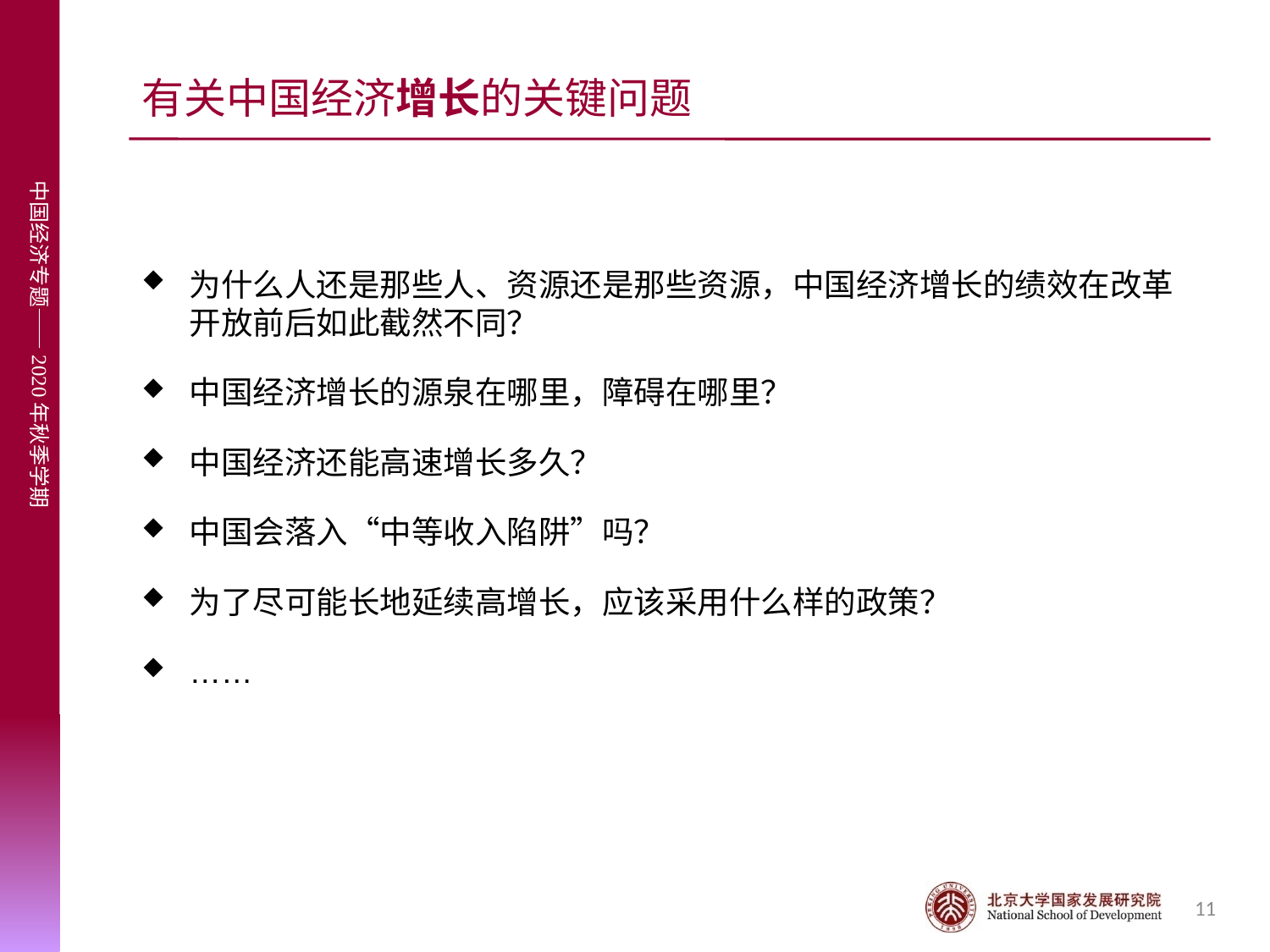

# 有关中国经济增长的关键问题

为什么人还是那些人、资源还是那些资源，中国经济增长的绩效在改革开放前后如此截然不同？
中国经济增长的源泉在哪里，障碍在哪里？
中国经济还能高速增长多久？
中国会落入“中等收入陷阱”吗？
为了尽可能长地延续高增长，应该采用什么样的政策？
……
11